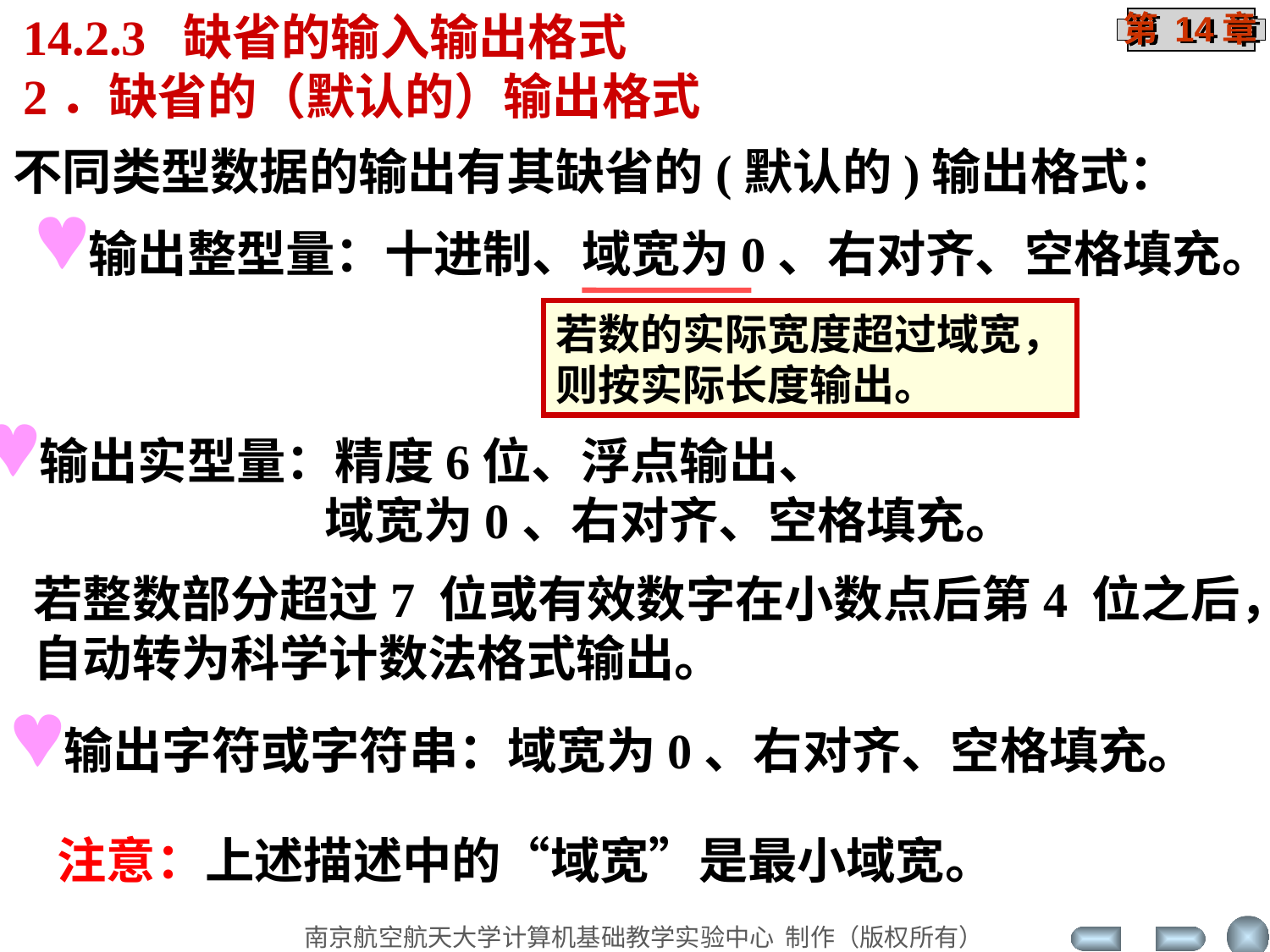

14.2.3  缺省的输入输出格式
2．缺省的（默认的）输出格式
不同类型数据的输出有其缺省的(默认的)输出格式：
输出整型量：十进制、域宽为0、右对齐、空格填充。

若数的实际宽度超过域宽，
则按实际长度输出。
输出实型量：精度6位、浮点输出、
                             域宽为0、右对齐、空格填充。
   若整数部分超过7 位或有效数字在小数点后第4 位之后，
   自动转为科学计数法格式输出。
输出字符或字符串：域宽为0、右对齐、空格填充。
注意：上述描述中的“域宽”是最小域宽。